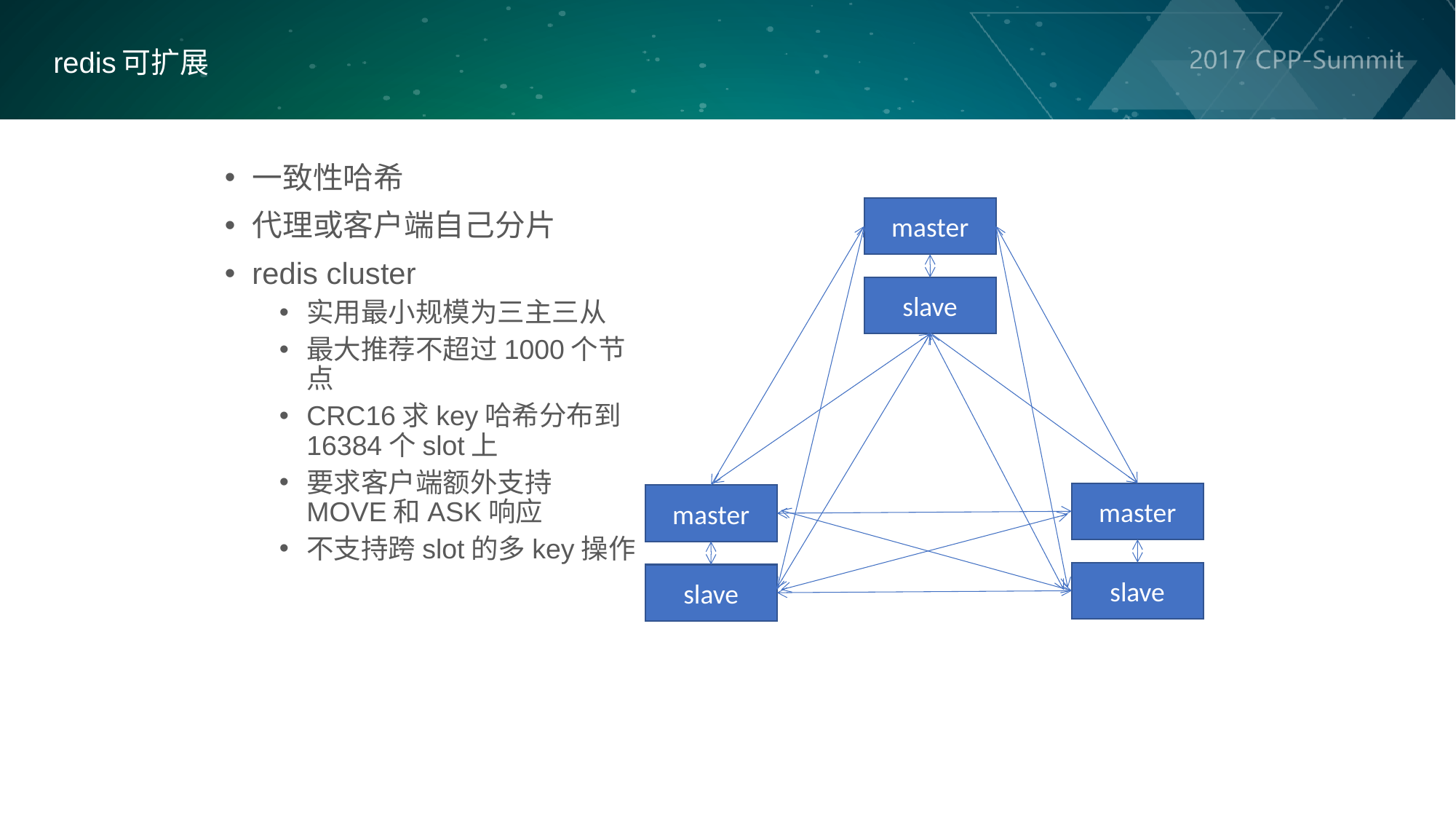

redis可扩展
一致性哈希
代理或客户端自己分片
redis cluster
实用最小规模为三主三从
最大推荐不超过1000个节点
CRC16求key哈希分布到16384个slot上
要求客户端额外支持MOVE和ASK响应
不支持跨slot的多key操作
master
slave
master
master
slave
slave